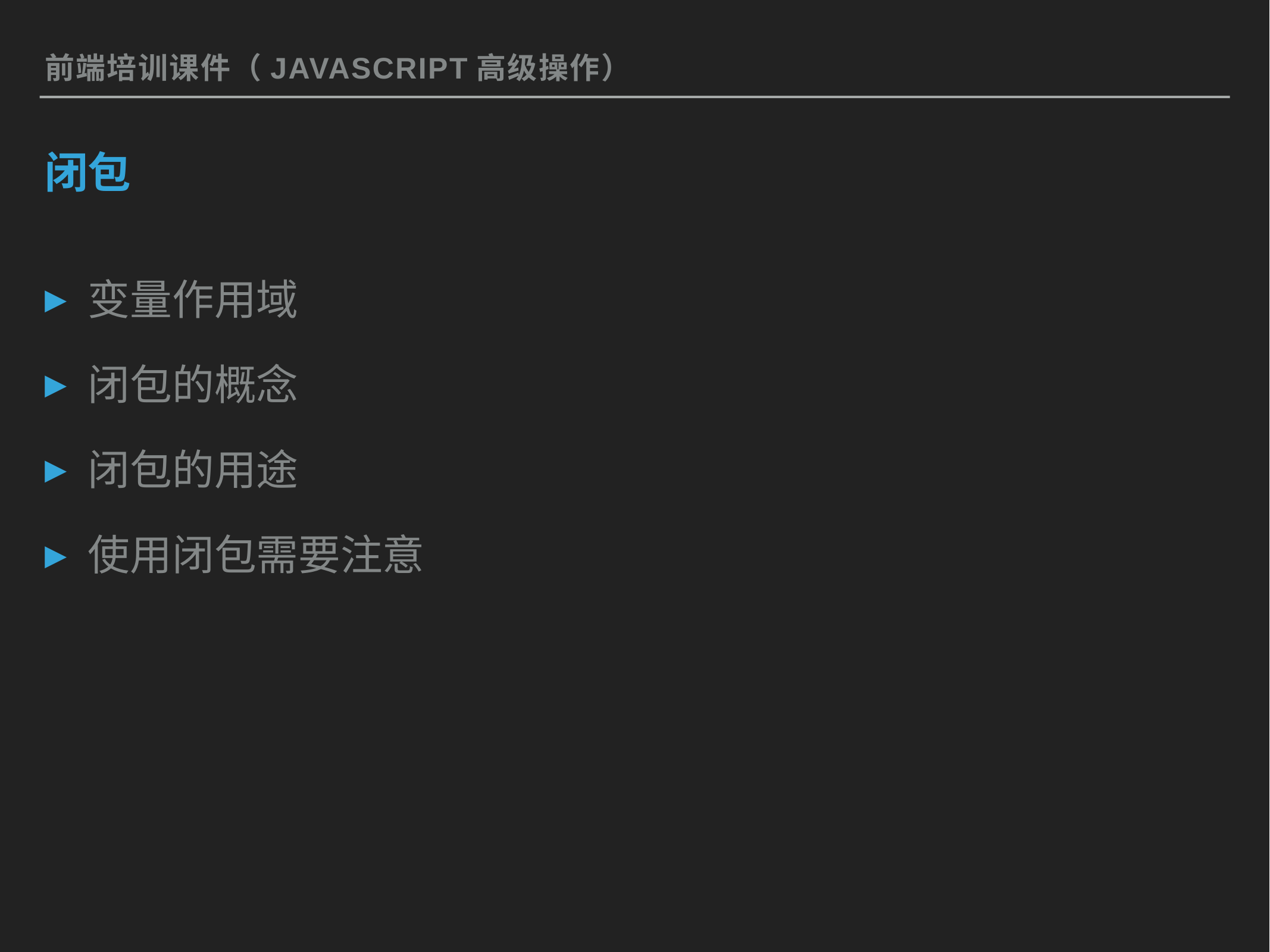

前端培训课件（javascript高级操作）
# 闭包
变量作用域
闭包的概念
闭包的用途
使用闭包需要注意